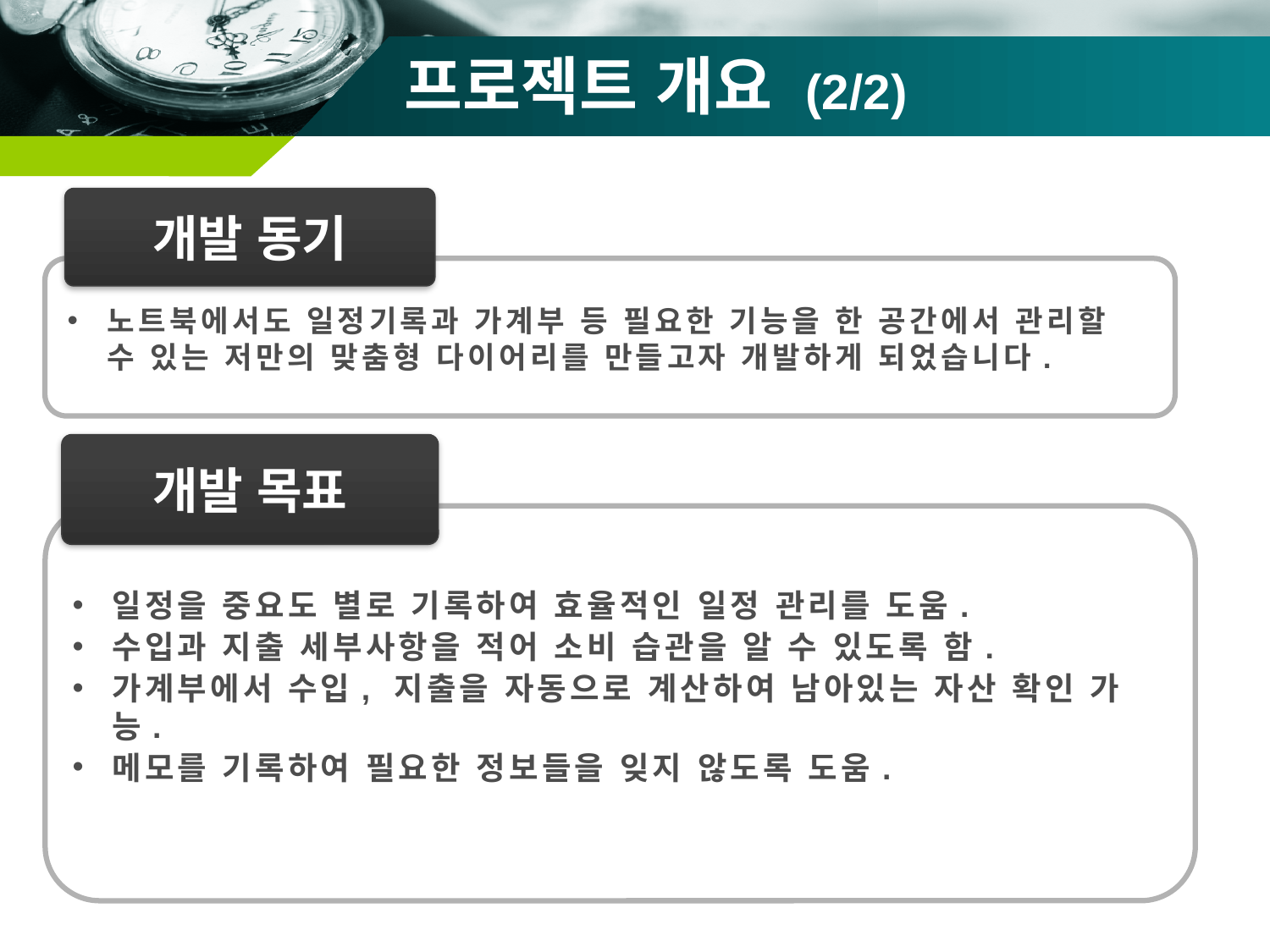

# 프로젝트 개요 (2/2)
개발 동기

노트북에서도 일정기록과 가계부 등 필요한 기능을 한 공간에서 관리할 수 있는 저만의 맞춤형 다이어리를 만들고자 개발하게 되었습니다.

개발 목표

일정을 중요도 별로 기록하여 효율적인 일정 관리를 도움.
수입과 지출 세부사항을 적어 소비 습관을 알 수 있도록 함.
가계부에서 수입, 지출을 자동으로 계산하여 남아있는 자산 확인 가능.
메모를 기록하여 필요한 정보들을 잊지 않도록 도움.